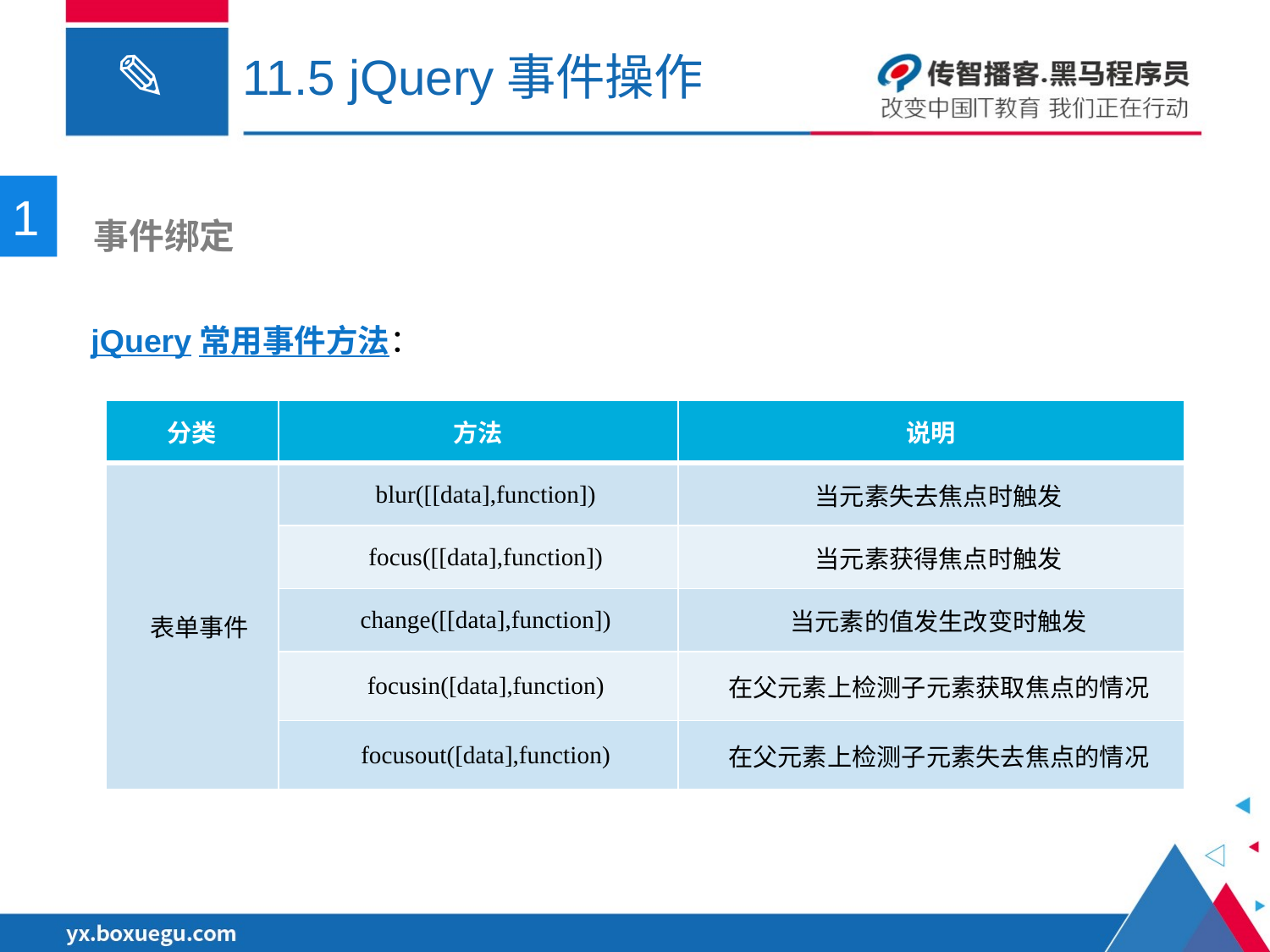

# 11.5 jQuery事件操作

1
  事件绑定
jQuery常用事件方法：
| 分类 | 方法 | 说明 |
| --- | --- | --- |
| 表单事件 | blur([[data],function]) | 当元素失去焦点时触发 |
|  | focus([[data],function]) | 当元素获得焦点时触发 |
|  | change([[data],function]) | 当元素的值发生改变时触发 |
|  | focusin([data],function) | 在父元素上检测子元素获取焦点的情况 |
|  | focusout([data],function) | 在父元素上检测子元素失去焦点的情况 |